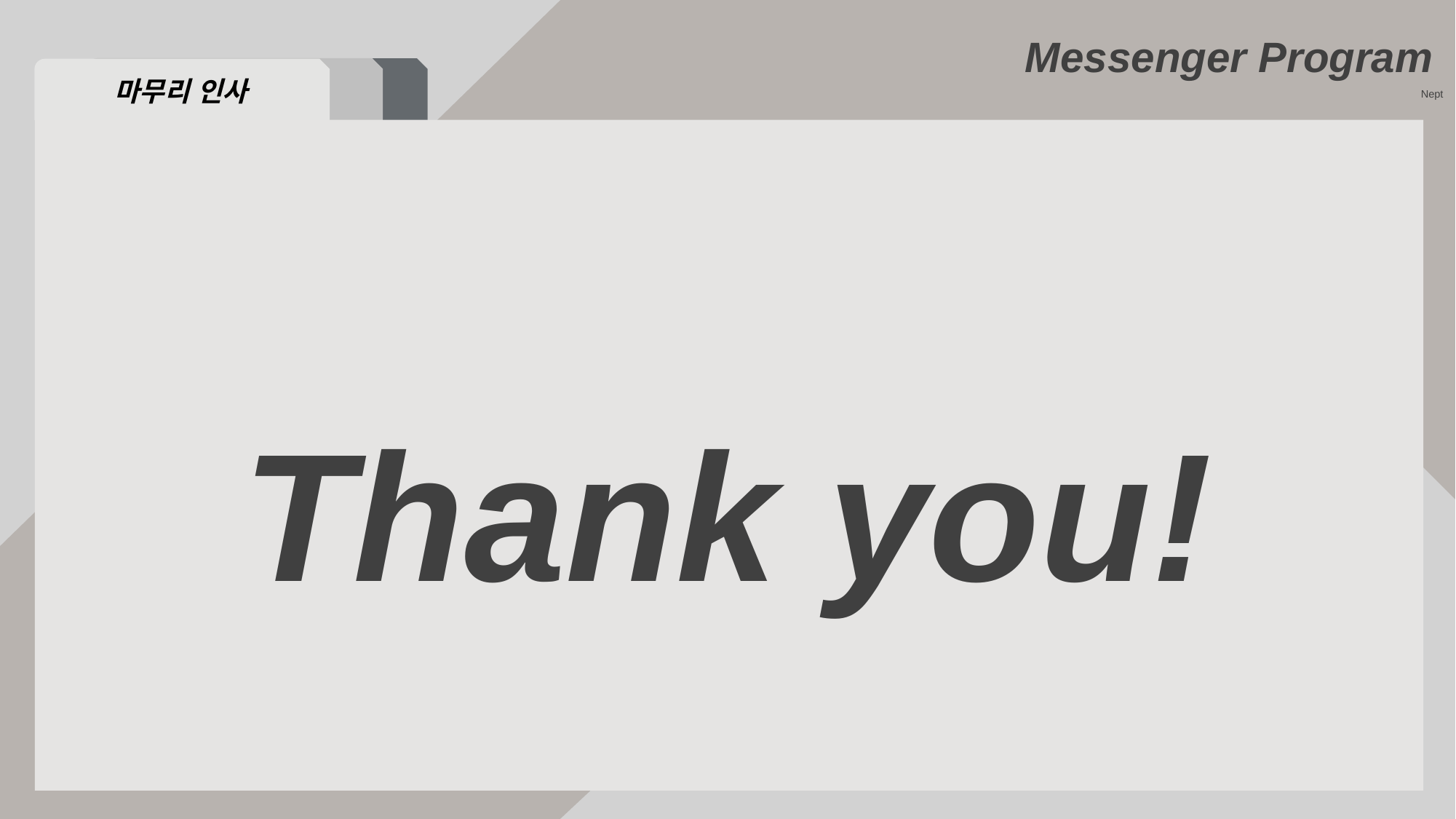

Messenger Program
Nept
마무리 인사

Thank you!